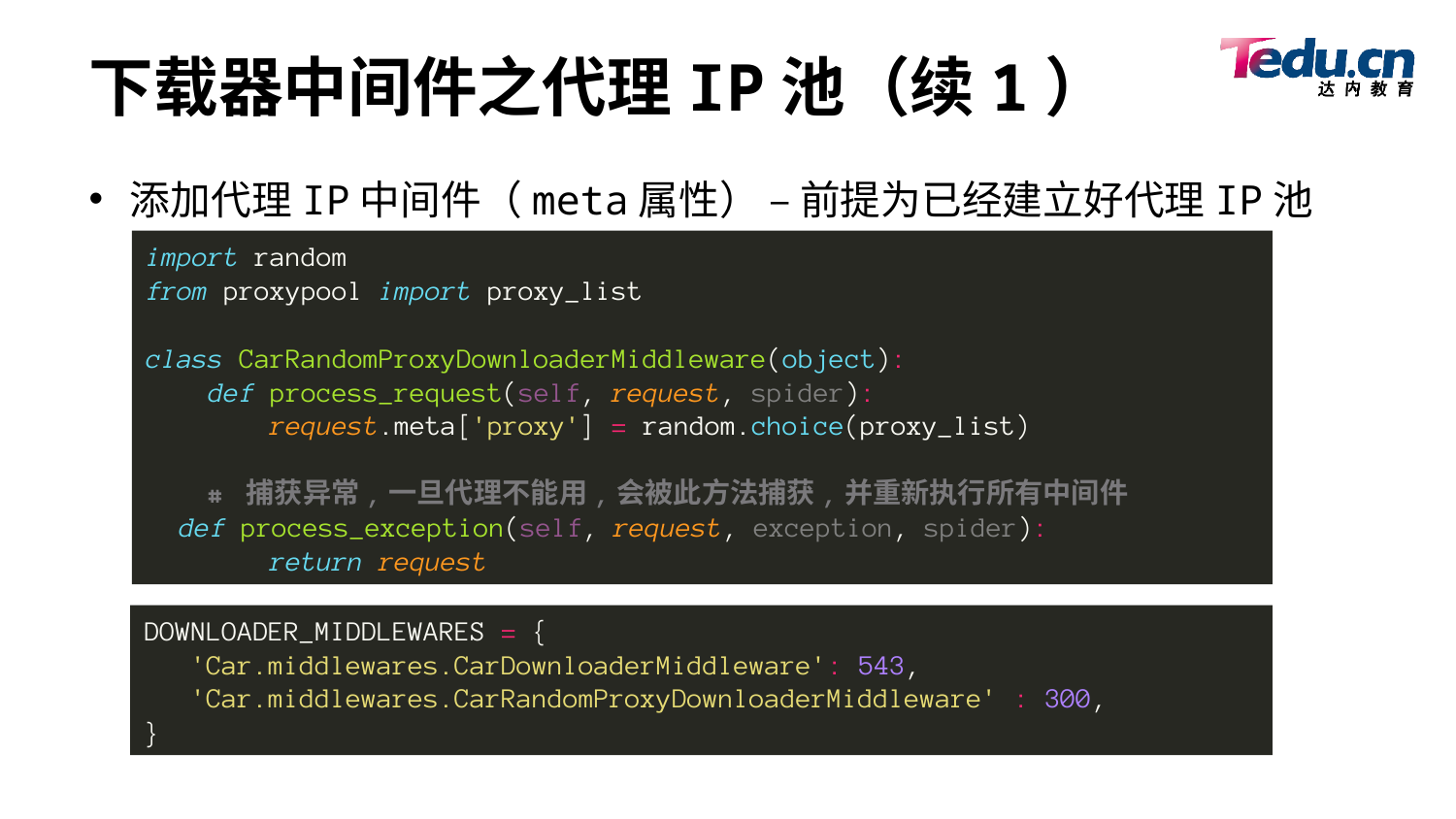

# 下载器中间件之代理IP池（续1）
添加代理IP中间件（meta属性） – 前提为已经建立好代理IP池
import random
from proxypool import proxy_list
class CarRandomProxyDownloaderMiddleware(object):
    def process_request(self, request, spider):
        request.meta['proxy'] = random.choice(proxy_list)
    # 捕获异常,一旦代理不能用,会被此方法捕获,并重新执行所有中间件
    def process_exception(self, request, exception, spider):
        return request
DOWNLOADER_MIDDLEWARES = {
   'Car.middlewares.CarDownloaderMiddleware': 543,
   'Car.middlewares.CarRandomProxyDownloaderMiddleware' : 300,
}